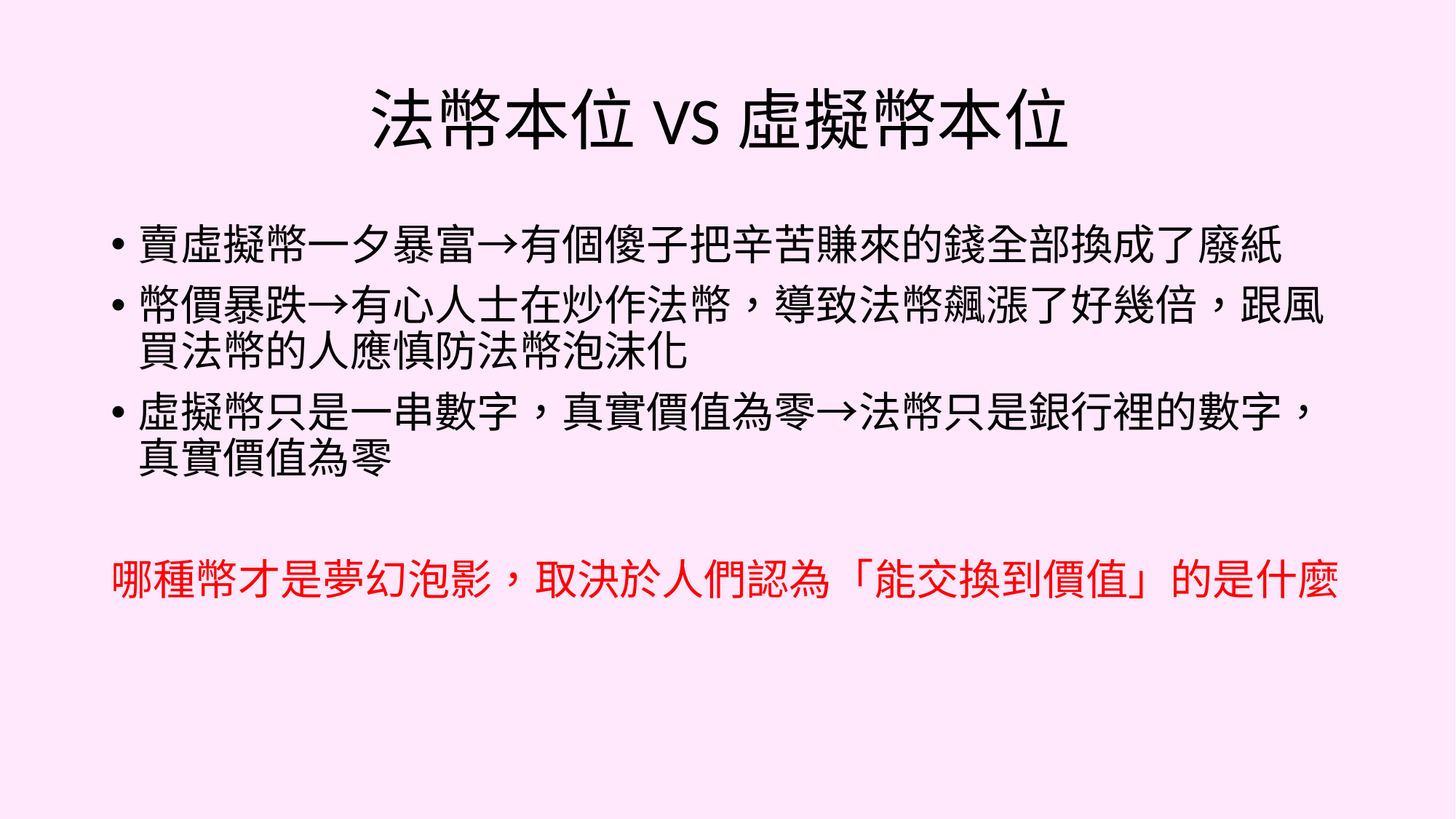

# 法幣本位VS虛擬幣本位
賣虛擬幣一夕暴富→有個傻子把辛苦賺來的錢全部換成了廢紙
幣價暴跌→有心人士在炒作法幣，導致法幣飆漲了好幾倍，跟風買法幣的人應慎防法幣泡沫化
虛擬幣只是一串數字，真實價值為零→法幣只是銀行裡的數字，真實價值為零

哪種幣才是夢幻泡影，取決於人們認為「能交換到價值」的是什麼